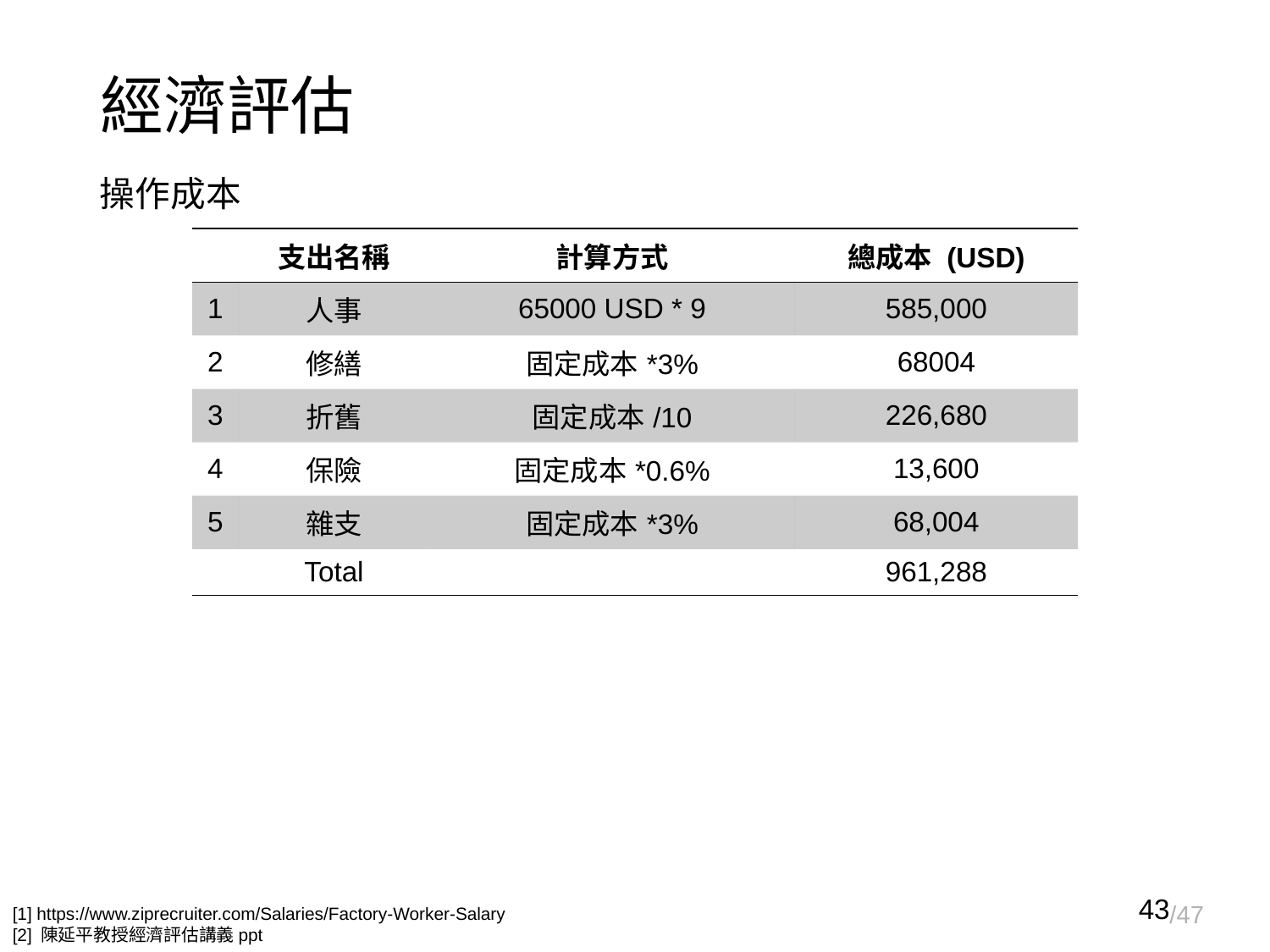

# 經濟評估
操作成本
|  | 支出名稱 | 計算方式 | 總成本 (USD) |
| --- | --- | --- | --- |
| 1 | 人事 | 65000 USD \* 9 | 585,000 |
| 2 | 修繕 | 固定成本\*3% | 68004 |
| 3 | 折舊 | 固定成本/10 | 226,680 |
| 4 | 保險 | 固定成本\*0.6% | 13,600 |
| 5 | 雜支 | 固定成本\*3% | 68,004 |
|  | Total |  | 961,288 |
43
/47
[1] https://www.ziprecruiter.com/Salaries/Factory-Worker-Salary
[2] 陳延平教授經濟評估講義ppt